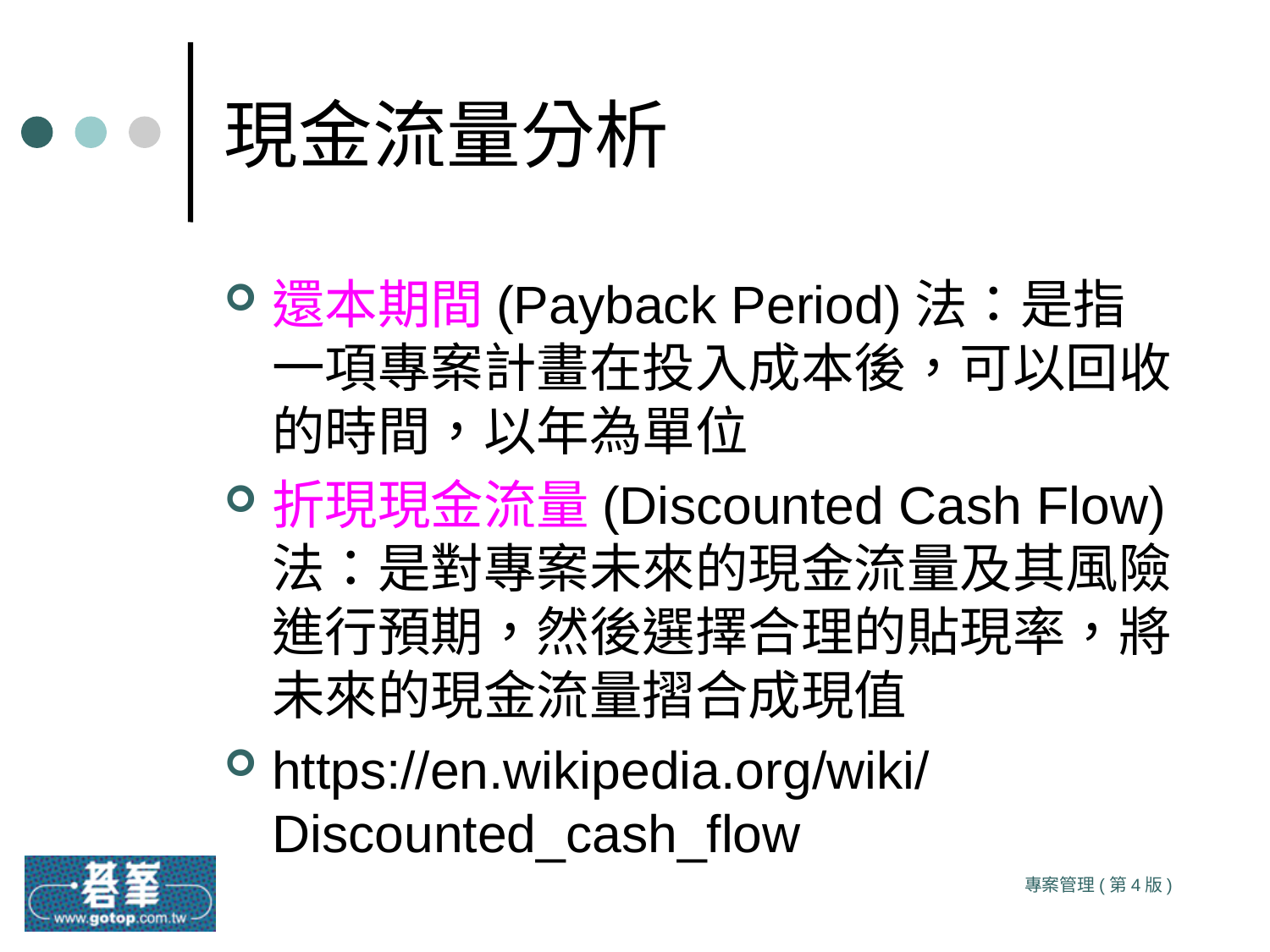

# 現金流量分析
還本期間(Payback Period)法：是指一項專案計畫在投入成本後，可以回收的時間，以年為單位
折現現金流量(Discounted Cash Flow)法：是對專案未來的現金流量及其風險進行預期，然後選擇合理的貼現率，將未來的現金流量摺合成現值
https://en.wikipedia.org/wiki/Discounted_cash_flow
專案管理(第4版)